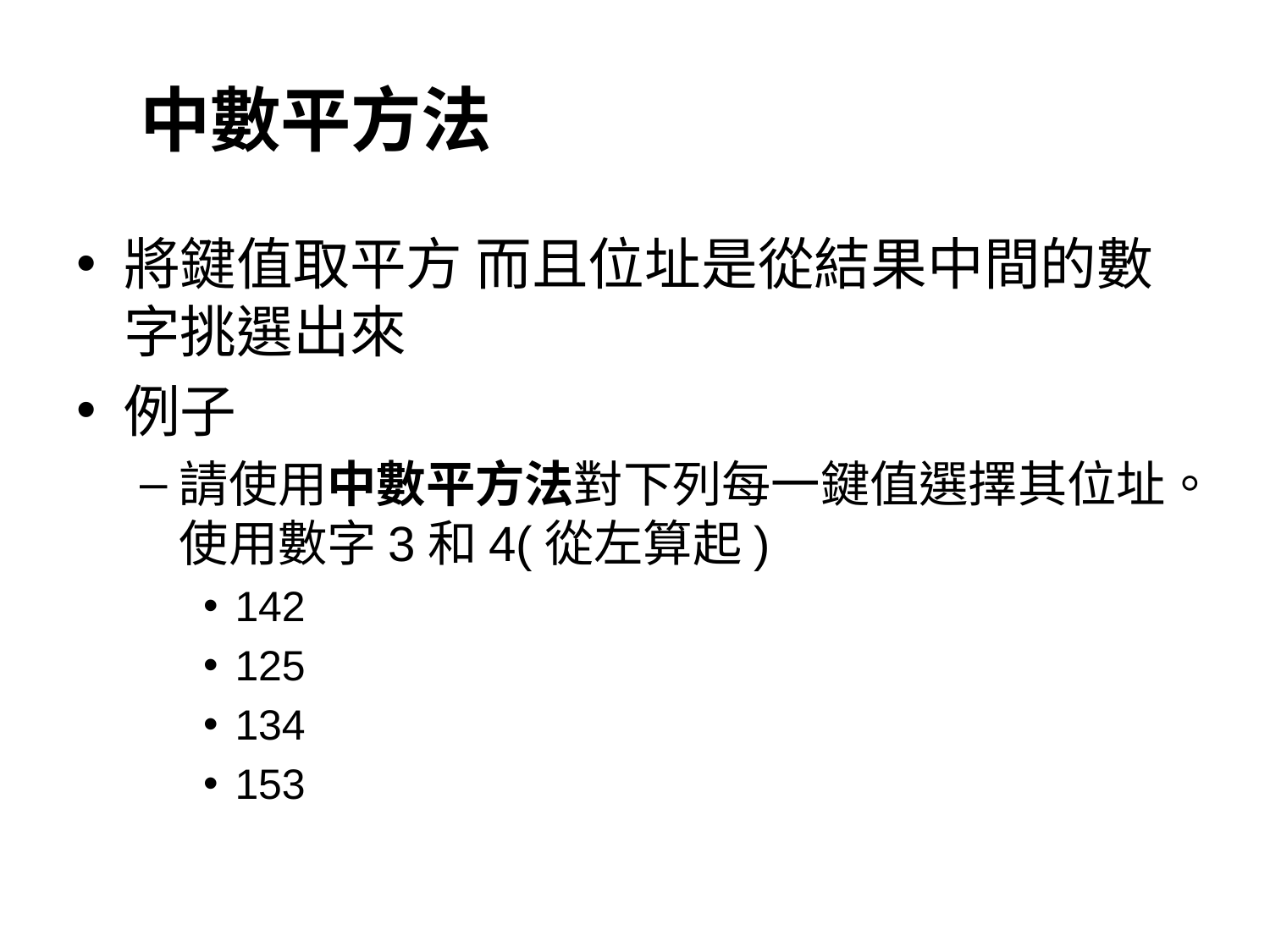

# 中數平方法
將鍵值取平方 而且位址是從結果中間的數字挑選出來
例子
請使用中數平方法對下列每一鍵值選擇其位址。使用數字3和4(從左算起)
142
125
134
153